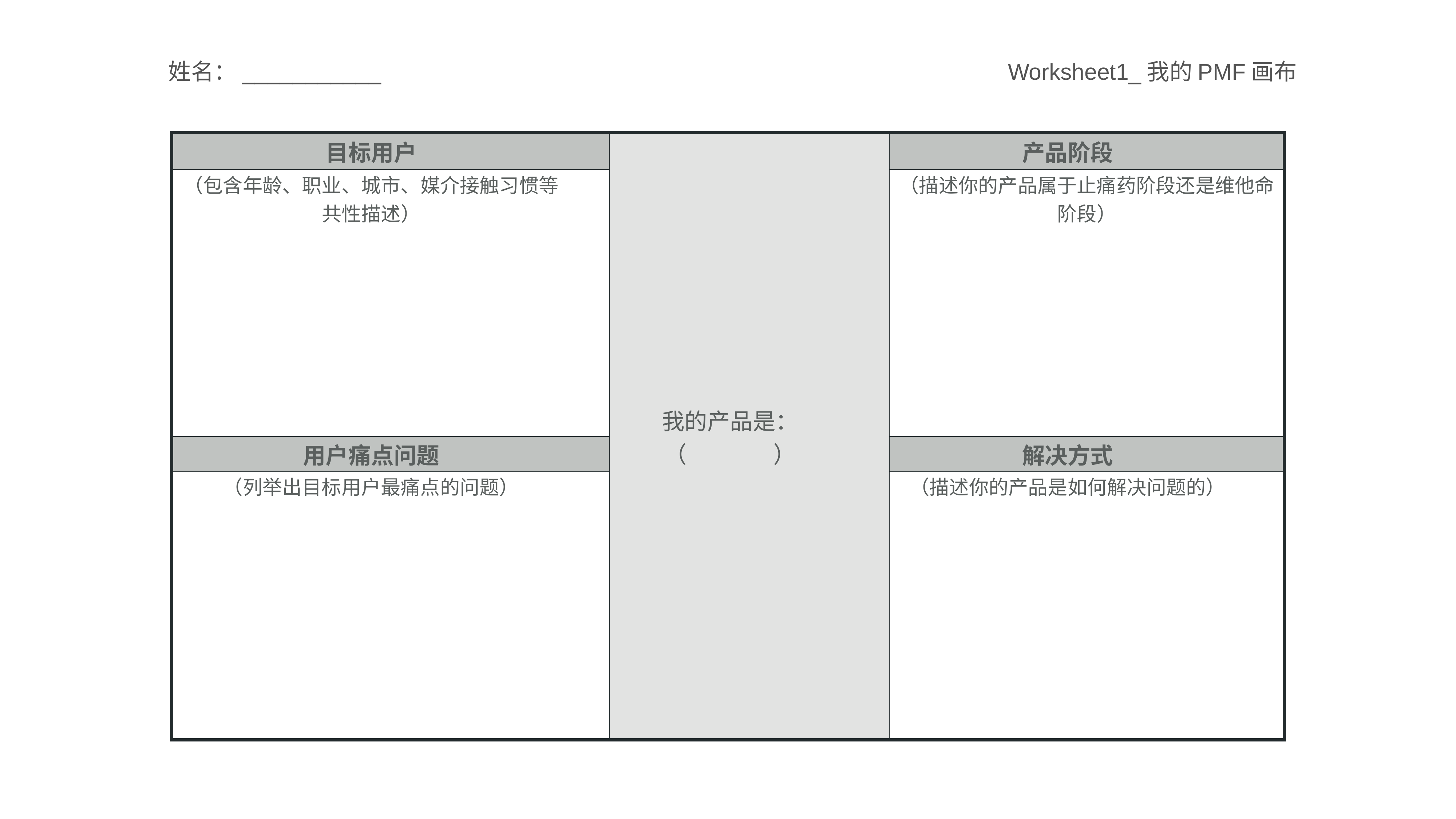

姓名：___________
Worksheet1_我的PMF画布
| 目标用户 | 我的产品是： （ ） | 产品阶段 |
| --- | --- | --- |
| （包含年龄、职业、城市、媒介接触习惯等共性描述） |  | （描述你的产品属于止痛药阶段还是维他命阶段） |
| 用户痛点问题 |  | 解决方式 |
| （列举出目标用户最痛点的问题） |  | （描述你的产品是如何解决问题的） |